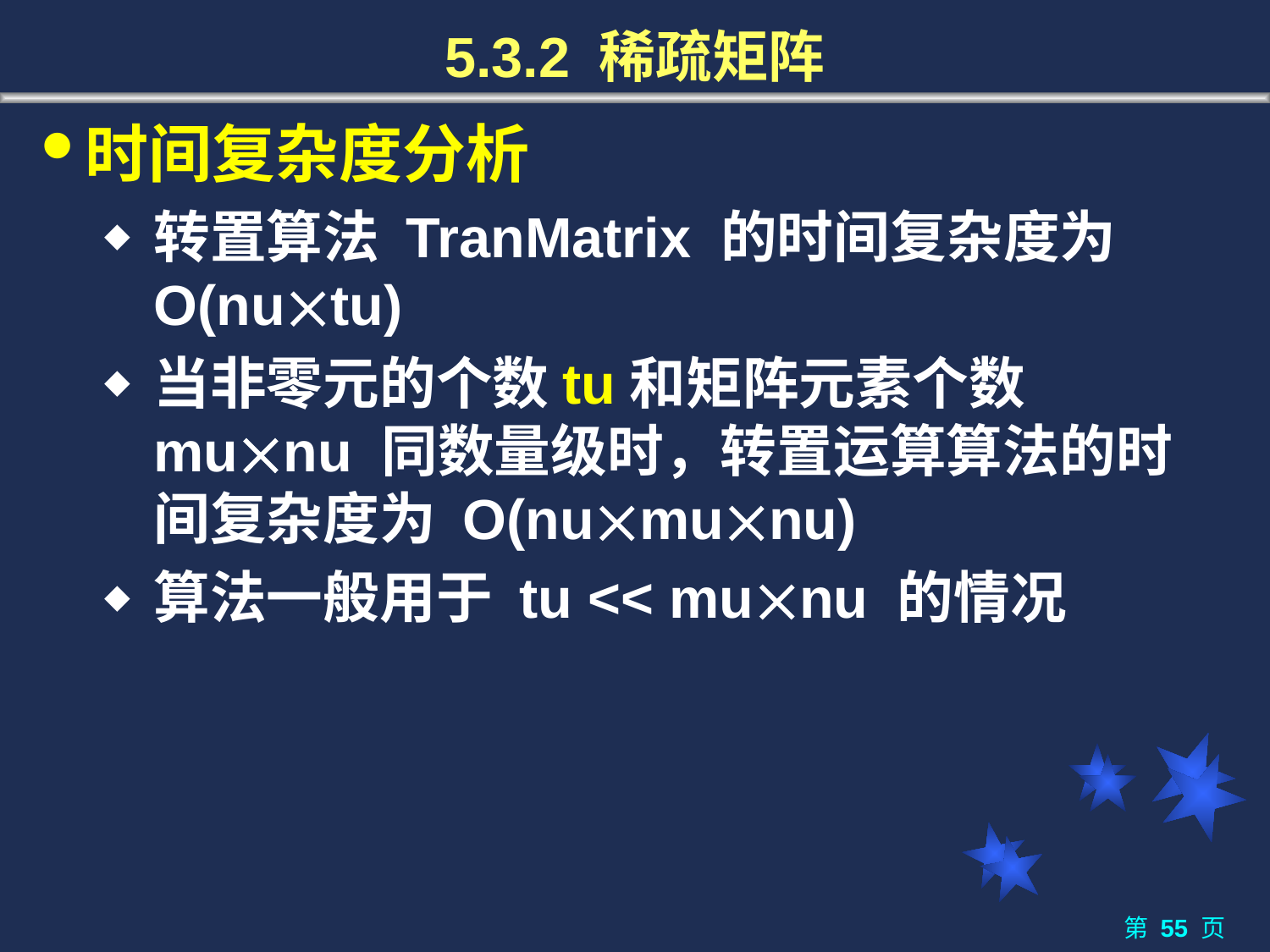

# 5.3.2 稀疏矩阵
时间复杂度分析
转置算法 TranMatrix 的时间复杂度为O(nu×tu)
当非零元的个数tu和矩阵元素个数 mu×nu 同数量级时，转置运算算法的时间复杂度为 O(nu×mu×nu)
算法一般用于 tu << mu×nu 的情况
第 55 页